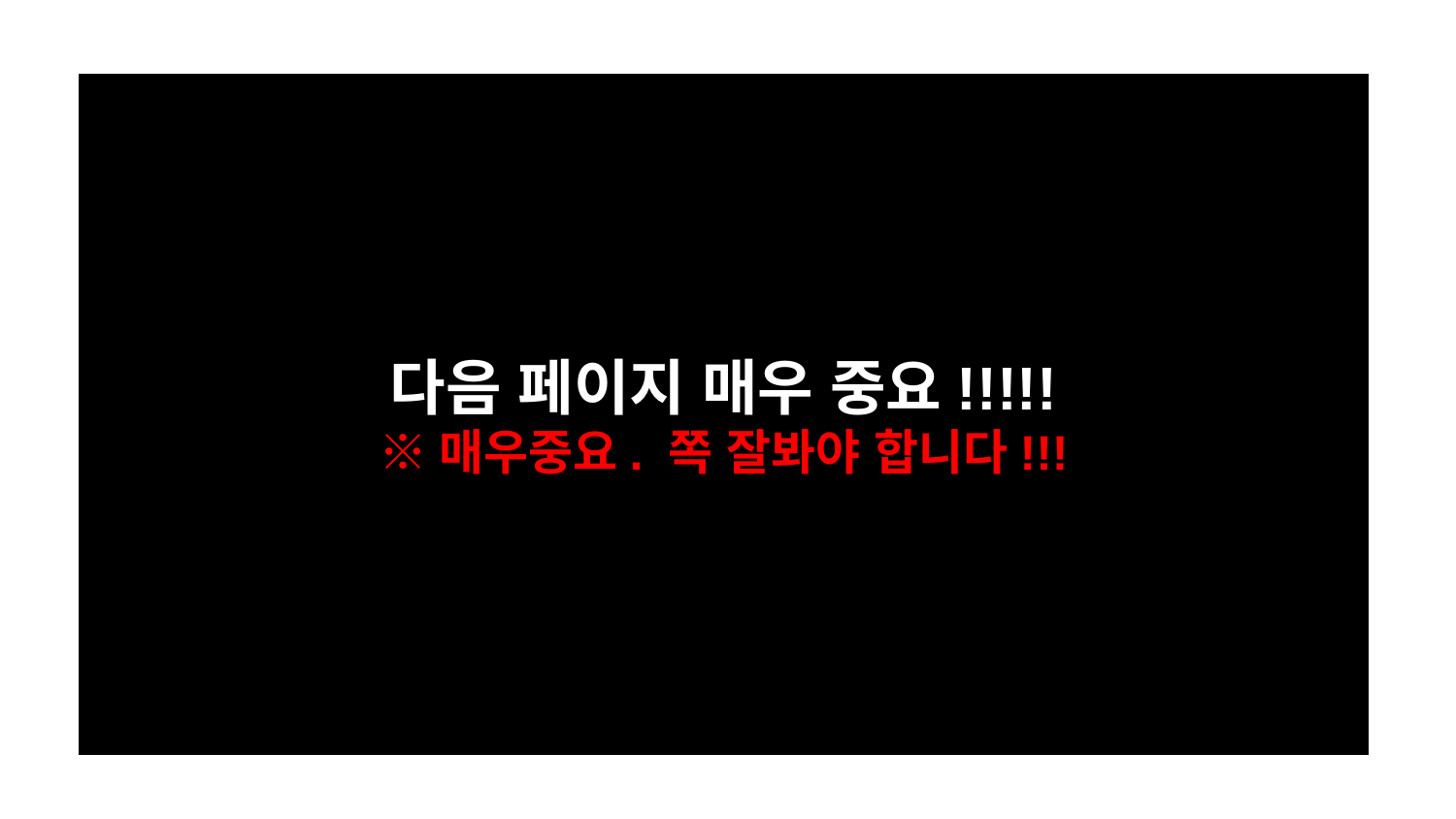

다음 페이지 매우 중요!!!!!
※매우중요. 쪽 잘봐야 합니다!!!